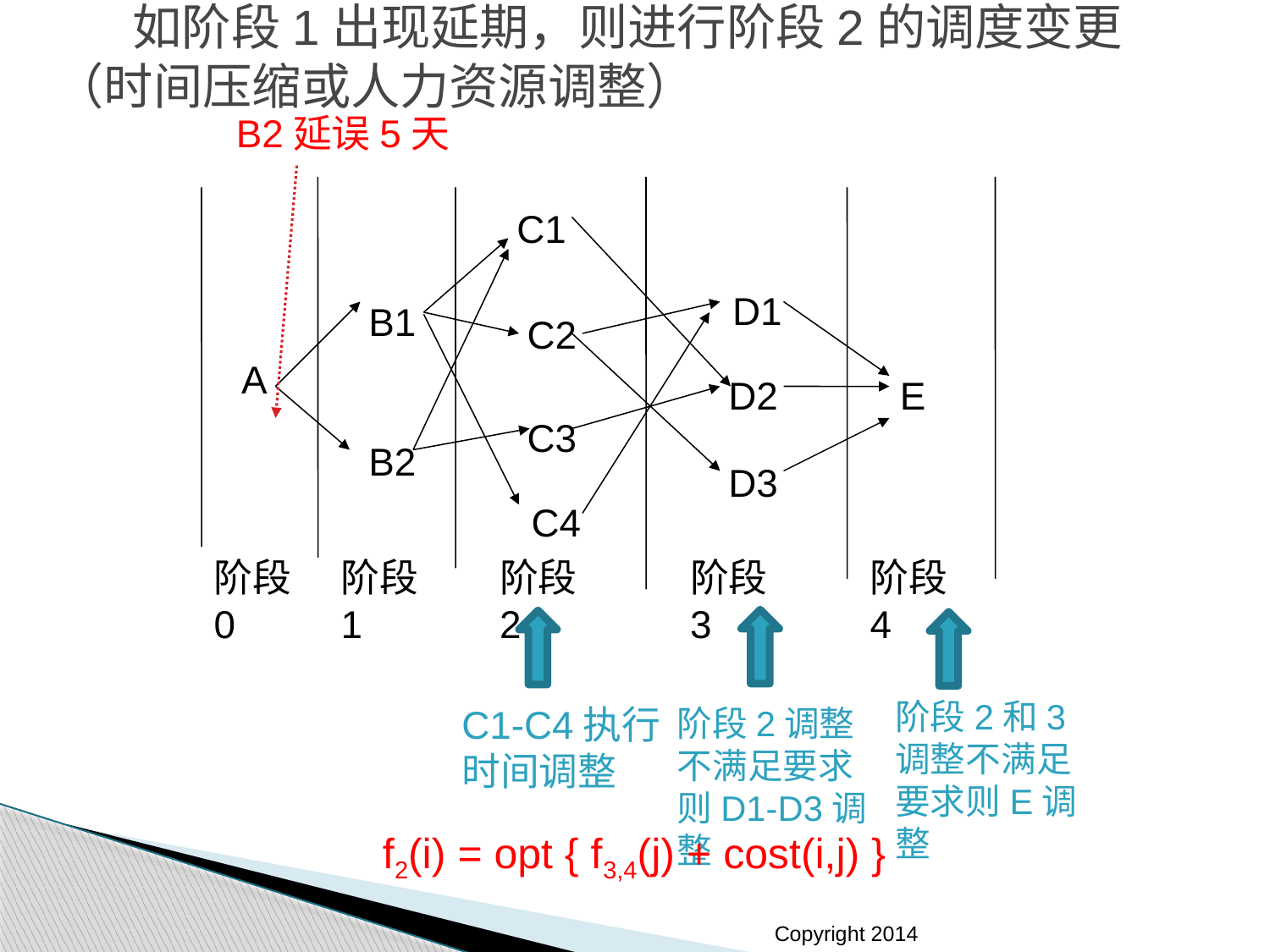

# 如阶段1出现延期，则进行阶段2的调度变更（时间压缩或人力资源调整）
B2延误5天

C1

D1
B1

C2

A
D2
E

C3

B2
D3
C4
阶段0
阶段1
阶段2
阶段3
阶段4

阶段2和3调整不满足要求则E调整
C1-C4执行时间调整
阶段2调整不满足要求则D1-D3调整
f2(i) = opt { f3,4(j) + cost(i,j) }